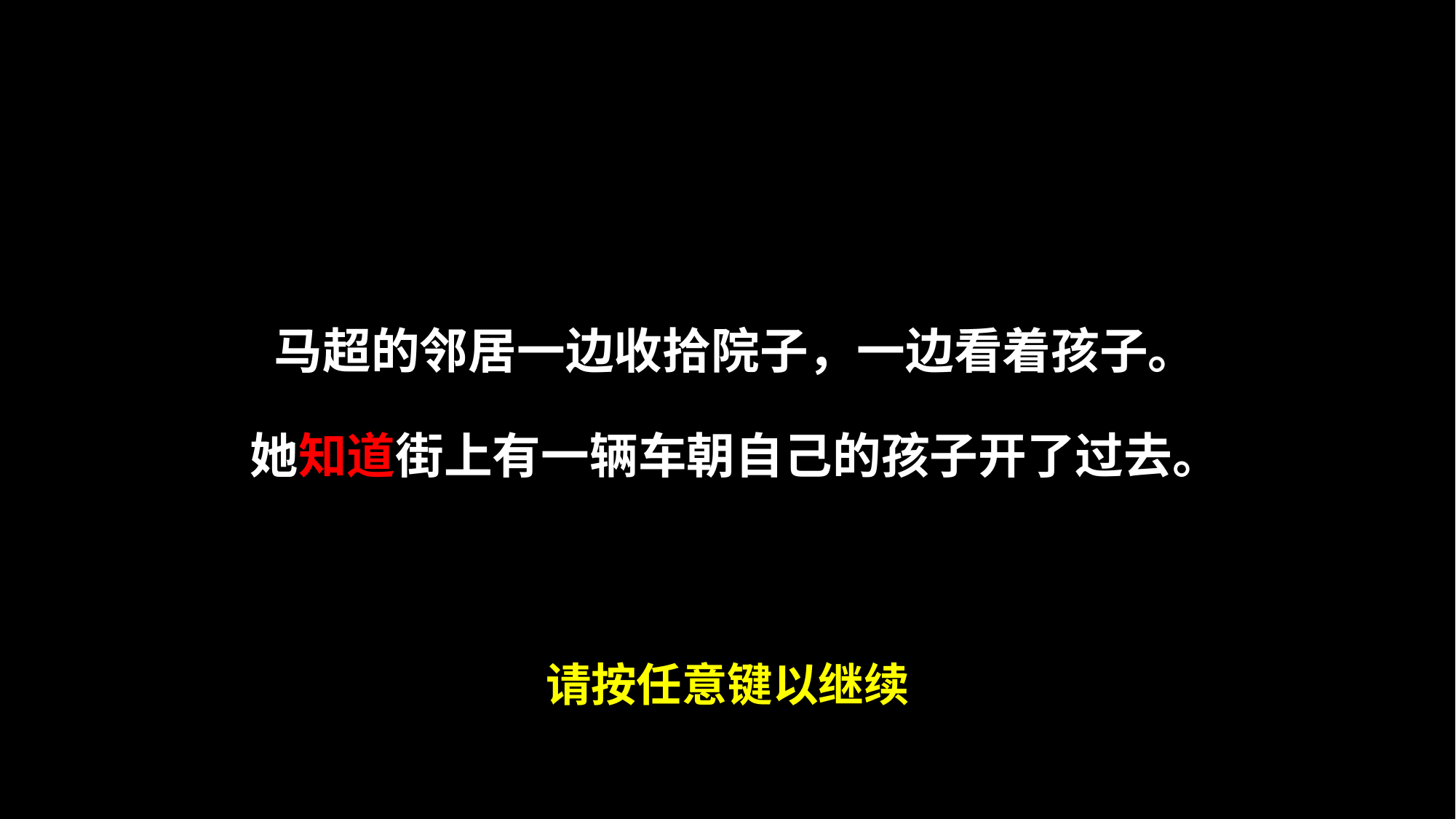

# 马超的邻居一边收拾院子，一边看着孩子。 她知道街上有一辆车朝自己的孩子开了过去。
请按任意键以继续